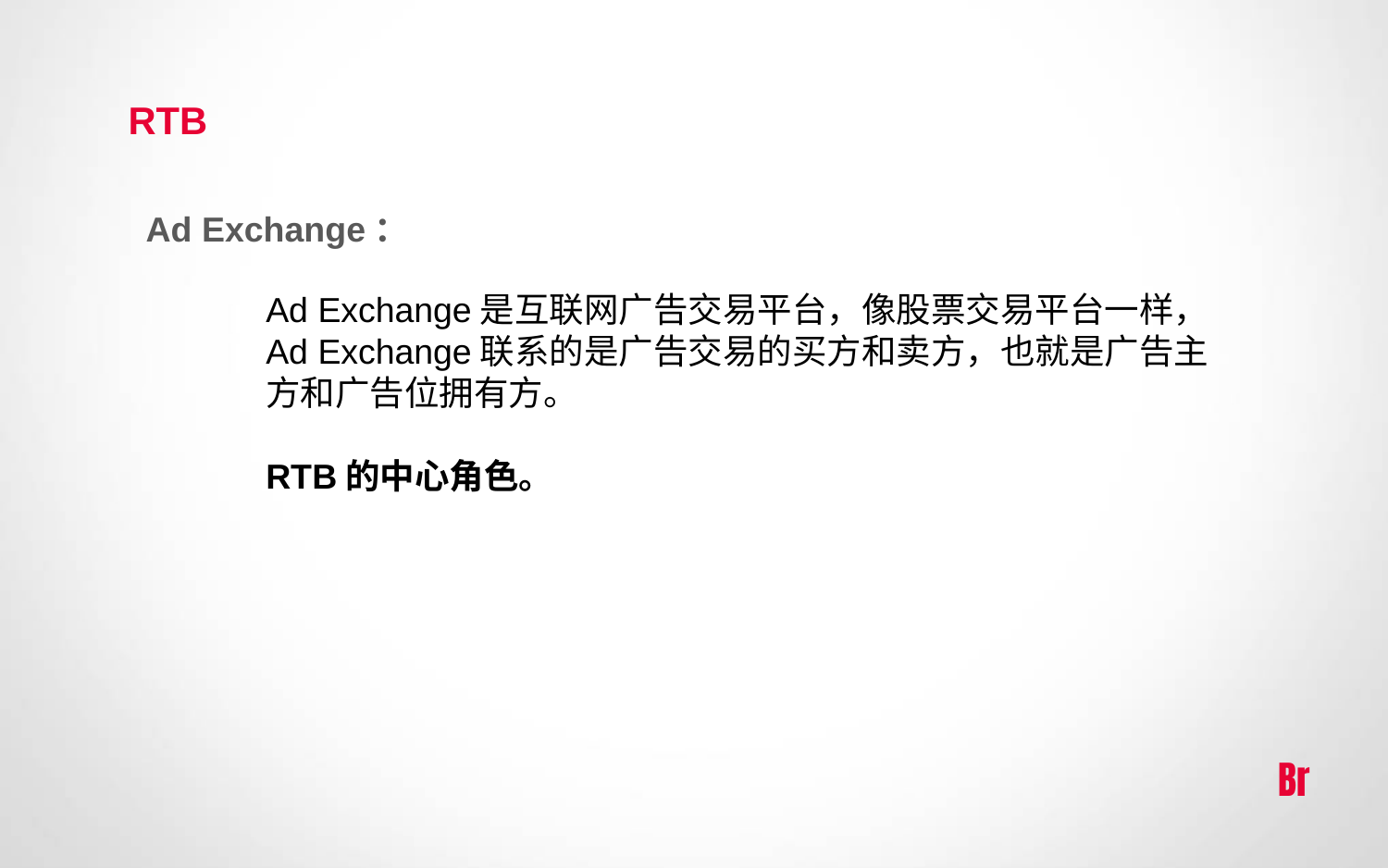

RTB
Ad Exchange：
Ad Exchange是互联网广告交易平台，像股票交易平台一样，Ad Exchange联系的是广告交易的买方和卖方，也就是广告主方和广告位拥有方。

RTB的中心角色。